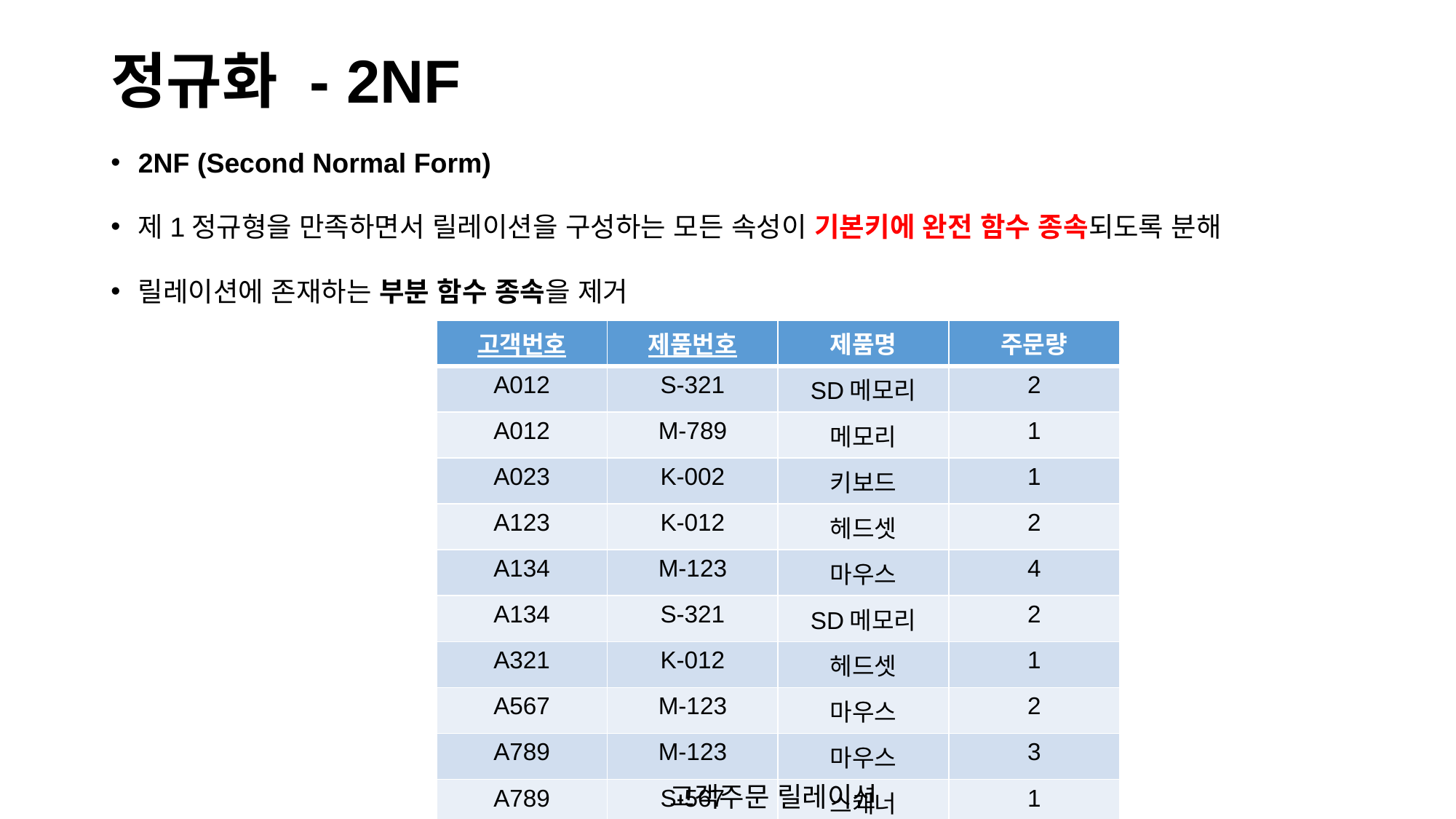

# 정규화 - 2NF
2NF (Second Normal Form)
제1정규형을 만족하면서 릴레이션을 구성하는 모든 속성이 기본키에 완전 함수 종속되도록 분해
릴레이션에 존재하는 부분 함수 종속을 제거
| 고객번호 | 제품번호 | 제품명 | 주문량 |
| --- | --- | --- | --- |
| A012 | S-321 | SD메모리 | 2 |
| A012 | M-789 | 메모리 | 1 |
| A023 | K-002 | 키보드 | 1 |
| A123 | K-012 | 헤드셋 | 2 |
| A134 | M-123 | 마우스 | 4 |
| A134 | S-321 | SD메모리 | 2 |
| A321 | K-012 | 헤드셋 | 1 |
| A567 | M-123 | 마우스 | 2 |
| A789 | M-123 | 마우스 | 3 |
| A789 | S-567 | 스캐너 | 1 |
고객주문 릴레이션